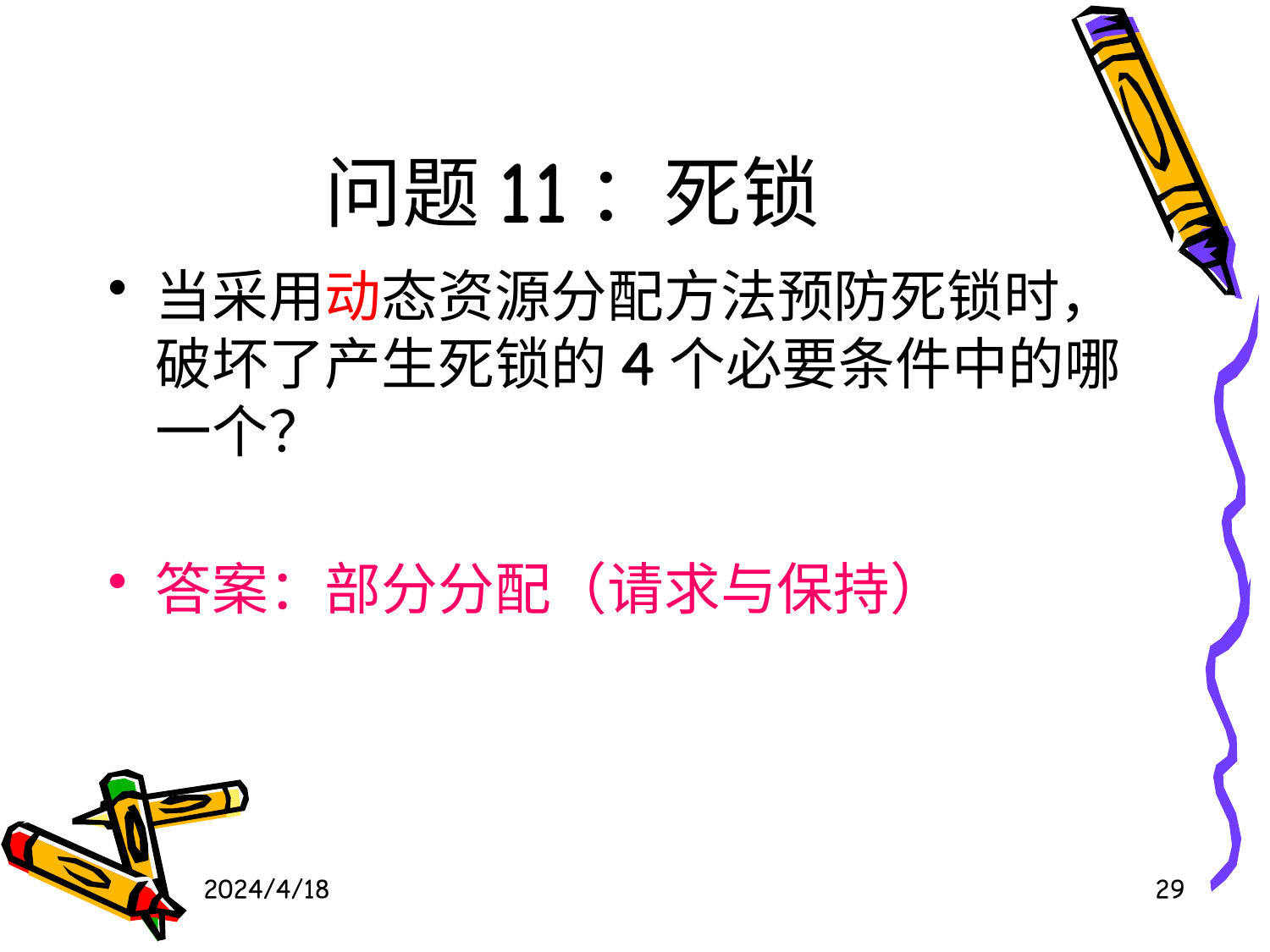

# 问题11：死锁
当采用动态资源分配方法预防死锁时，破坏了产生死锁的4个必要条件中的哪一个？

答案：部分分配（请求与保持）
2024/4/18
29